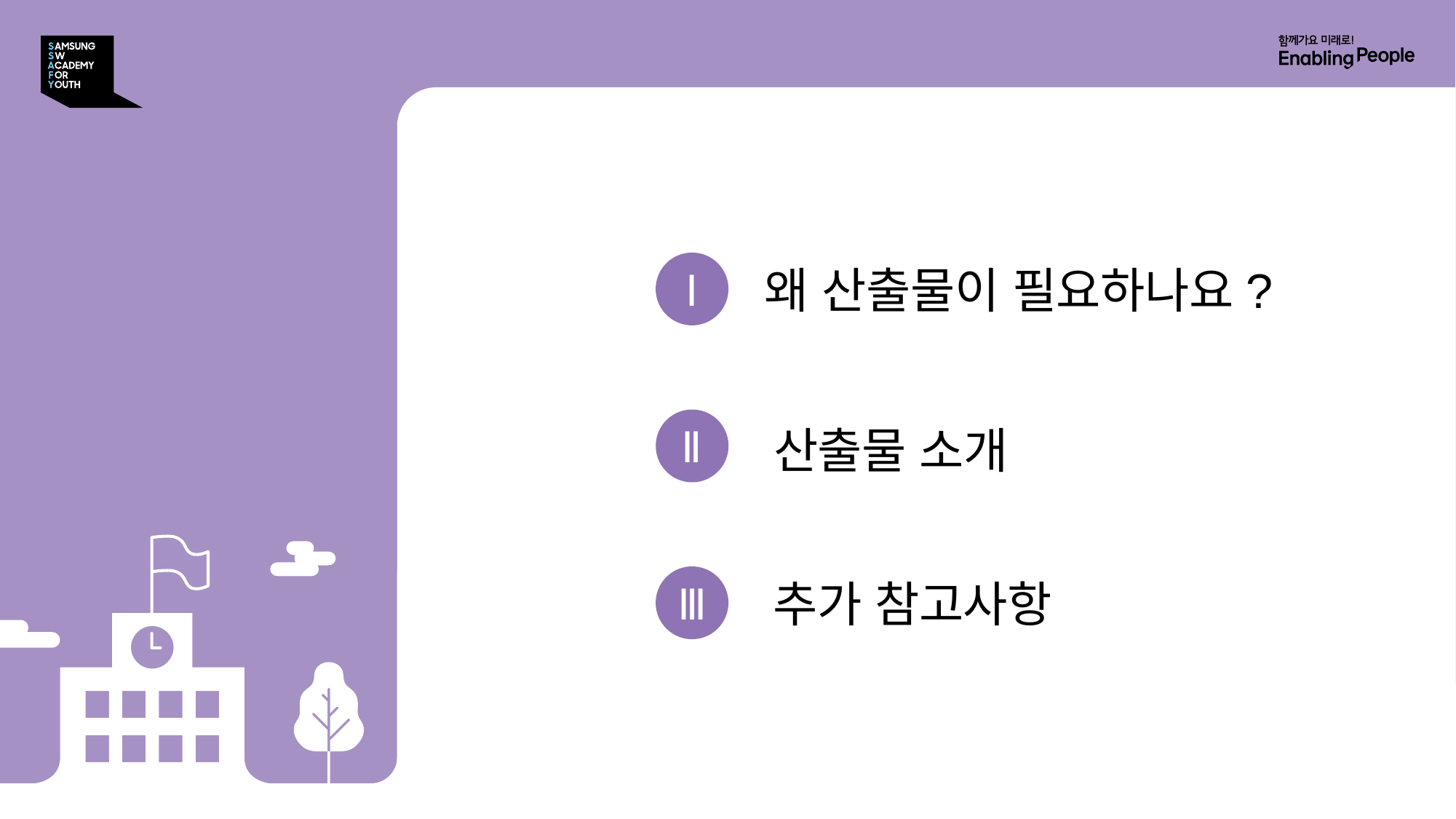

Contents
Ⅰ
왜 산출물이 필요하나요?
Ⅱ
산출물 소개
Ⅲ
추가 참고사항